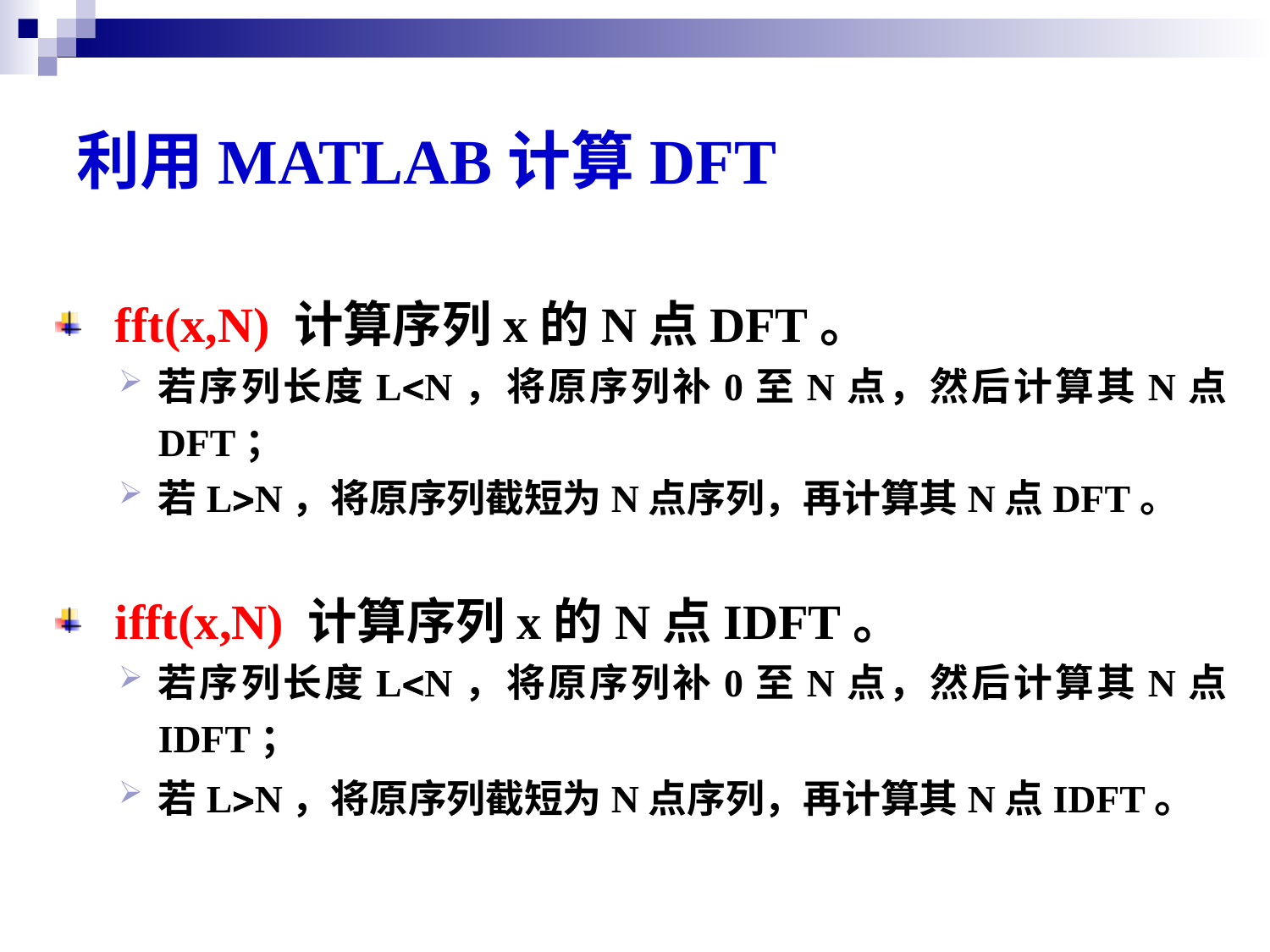

# 利用MATLAB计算DFT
 fft(x,N) 计算序列x的N点DFT。
若序列长度L<N，将原序列补0至N点，然后计算其N点DFT；
若L>N，将原序列截短为N点序列，再计算其N点DFT。
 ifft(x,N) 计算序列x的N点IDFT。
若序列长度L<N，将原序列补0至N点，然后计算其N点IDFT；
若L>N，将原序列截短为N点序列，再计算其N点IDFT。